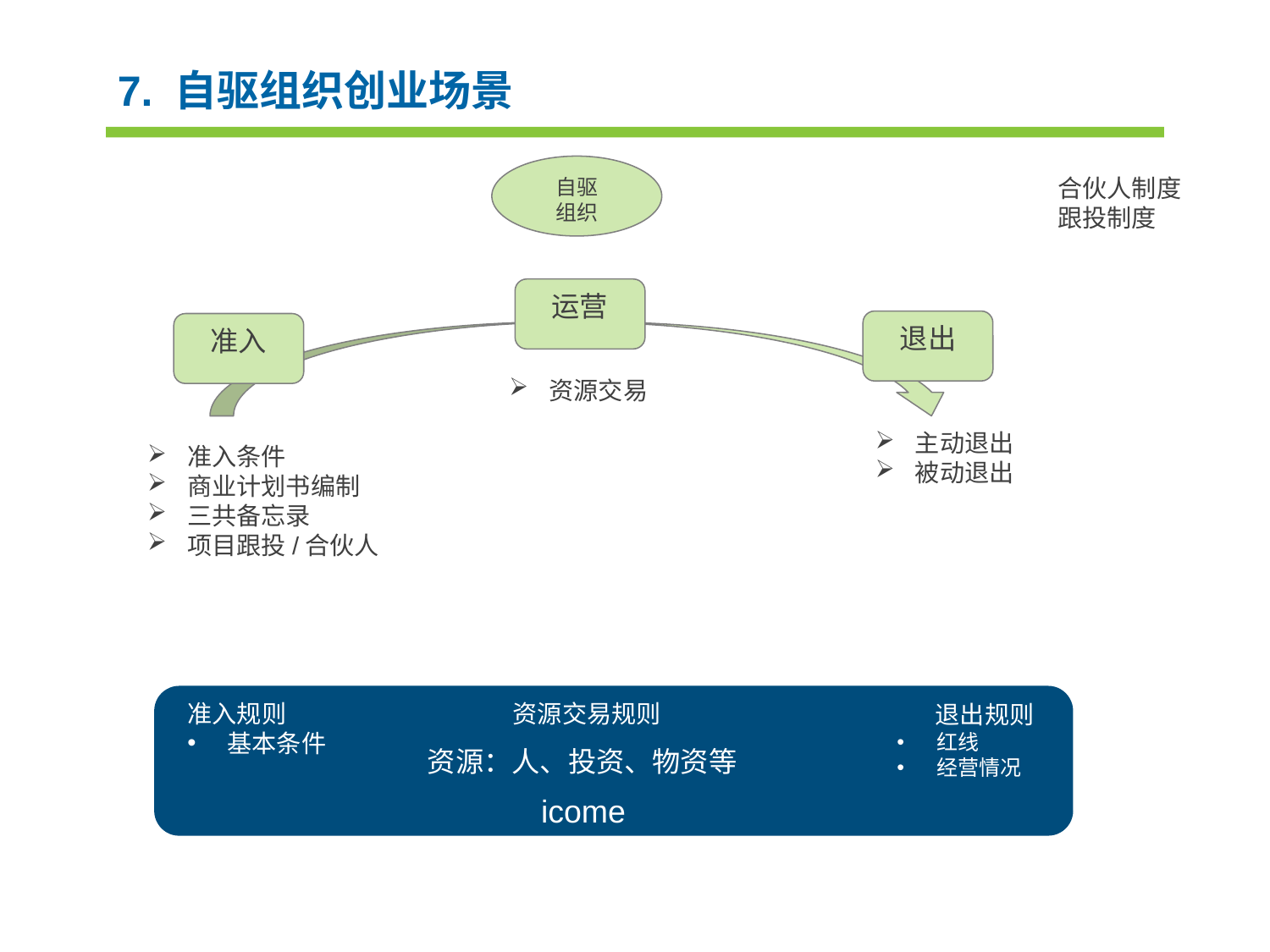

7. 自驱组织创业场景
自驱
组织
合伙人制度
跟投制度
运营
退出
准入

资源交易
主动退出
被动退出
准入条件
商业计划书编制
三共备忘录
项目跟投/合伙人

准入规则
基本条件

资源交易规则
退出规则
红线
经营情况

资源：人、投资、物资等
icome